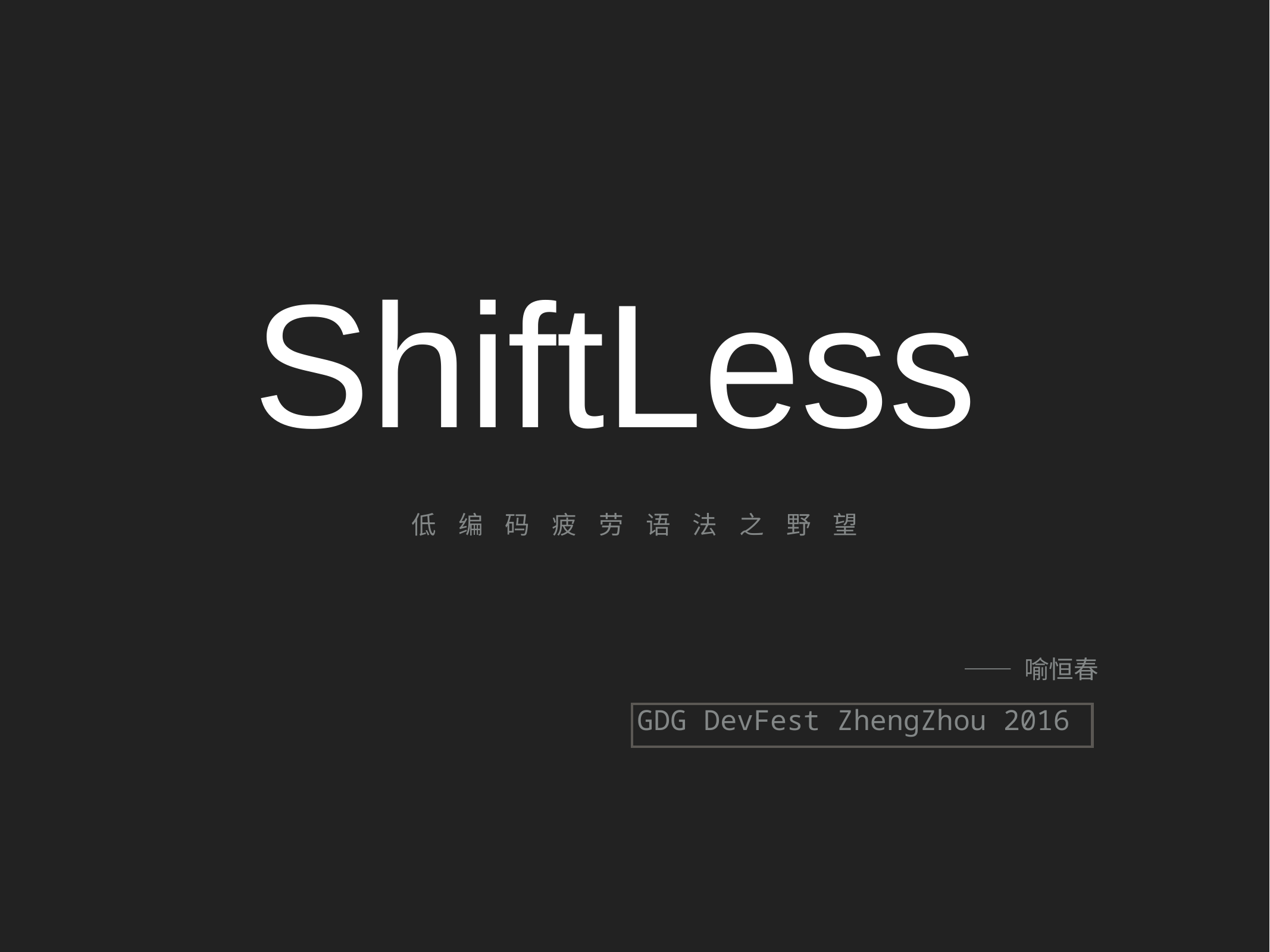

ShiftLess
低    编    码    疲    劳    语    法    之    野    望
—— 喻恒春
GDG DevFest ZhengZhou 2016